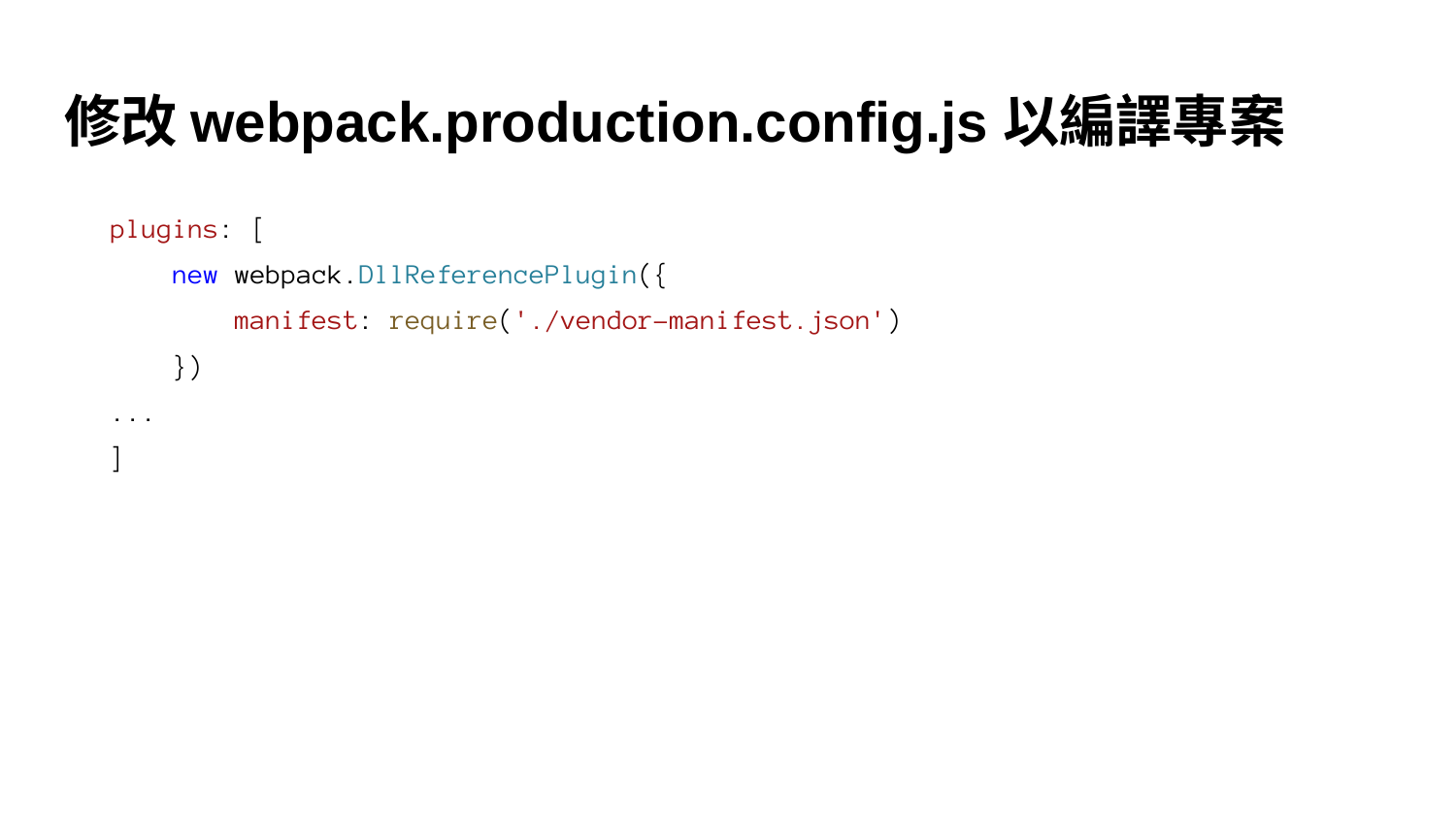

# 修改webpack.production.config.js以編譯專案
   plugins: [
       new webpack.DllReferencePlugin({
           manifest: require('./vendor-manifest.json')
       })
   ...
   ]